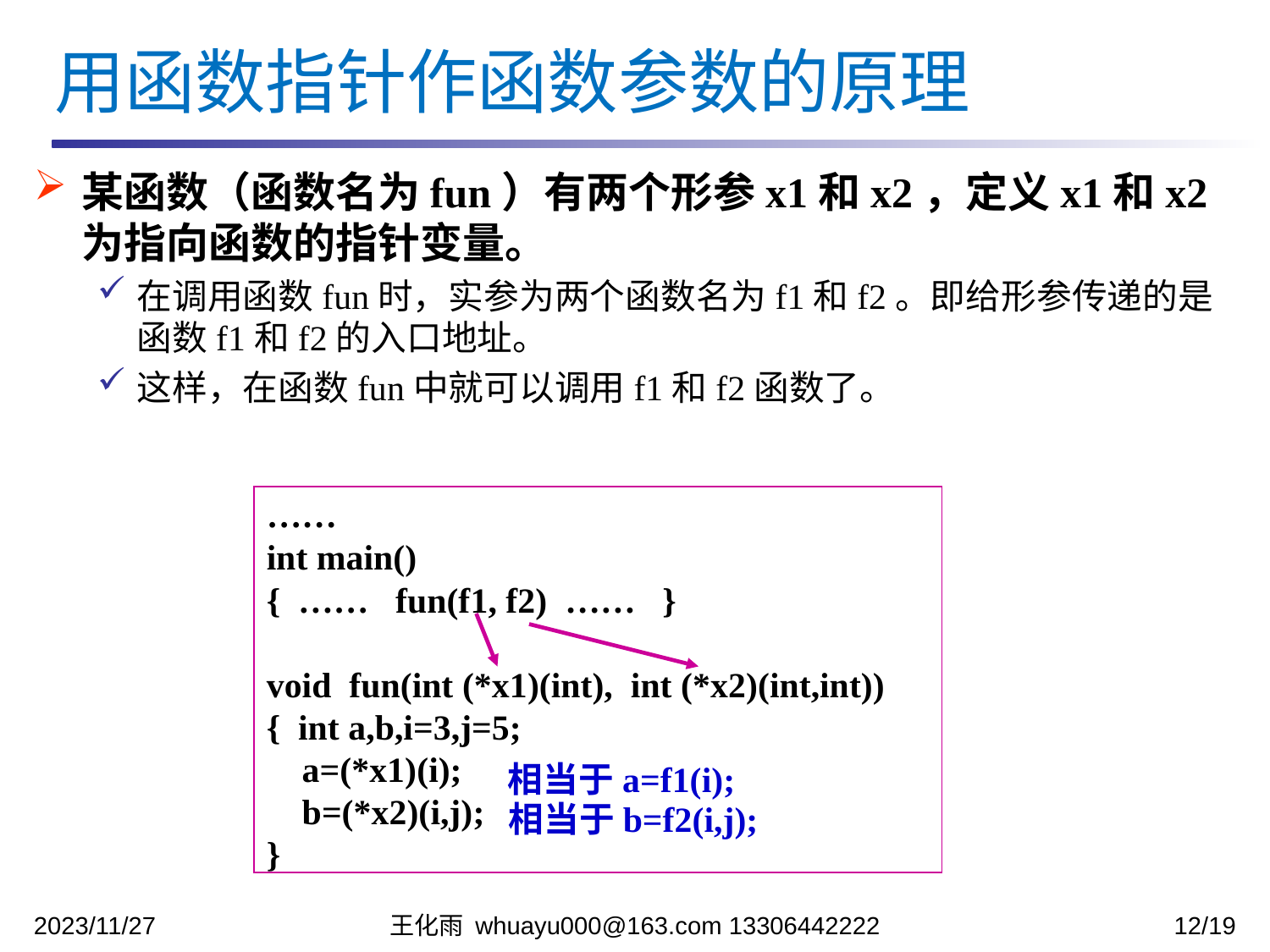

用函数指针作函数参数的原理
某函数（函数名为fun）有两个形参x1和x2，定义x1和x2为指向函数的指针变量。
在调用函数fun时，实参为两个函数名为f1和f2。即给形参传递的是函数f1和f2的入口地址。
这样，在函数fun中就可以调用f1和f2函数了。
……
int main()
{  ……   fun(f1, f2)  ……   }

void  fun(int (*x1)(int),  int (*x2)(int,int))
{  int a,b,i=3,j=5;
    a=(*x1)(i);
    b=(*x2)(i,j);
}

相当于a=f1(i);
相当于b=f2(i,j);
2023/11/27
王化雨 whuayu000@163.com 13306442222
12/19